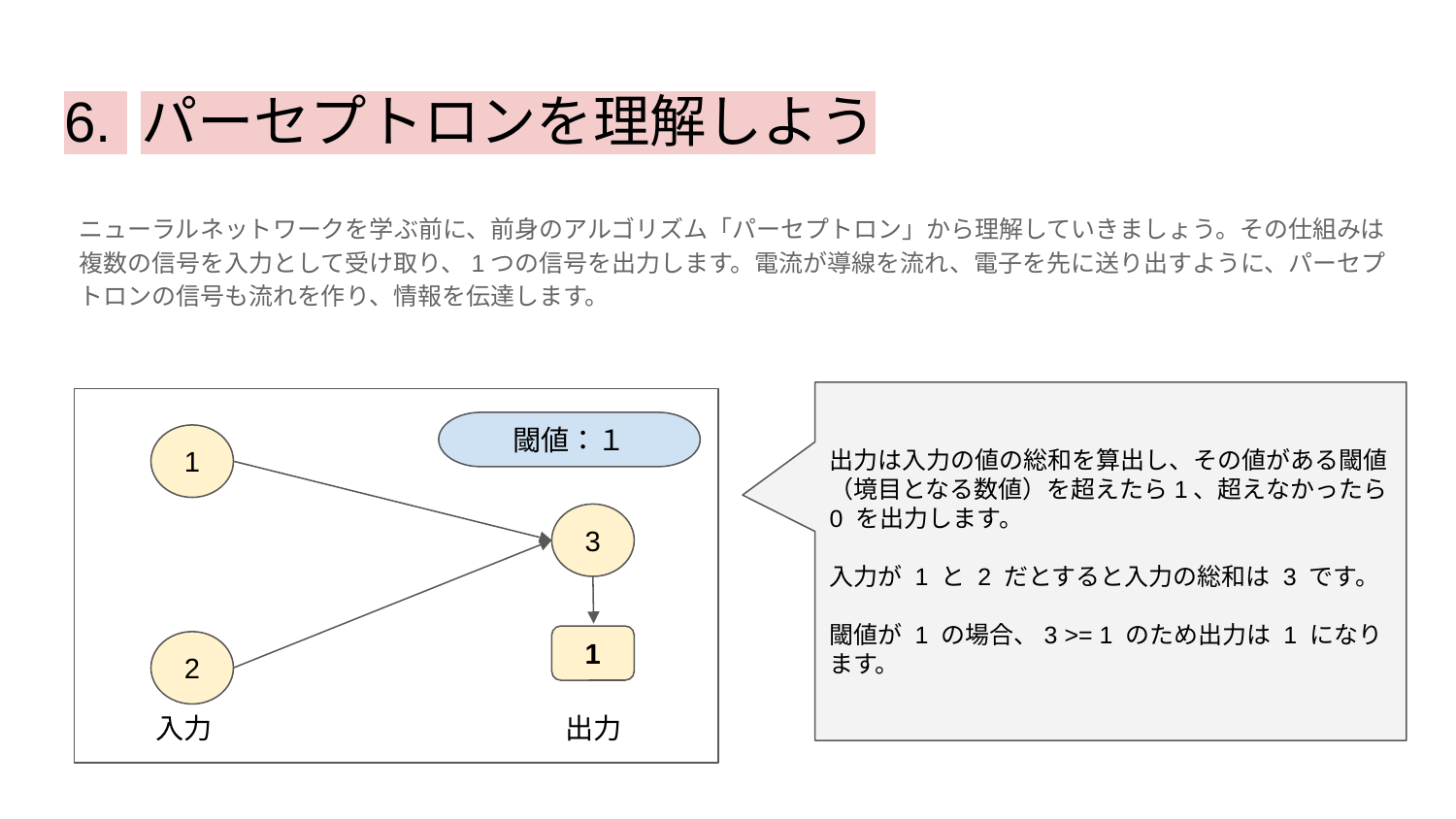

# 6. パーセプトロンを理解しよう

ニューラルネットワークを学ぶ前に、前身のアルゴリズム「パーセプトロン」から理解していきましょう。その仕組みは複数の信号を入力として受け取り、1つの信号を出力します。電流が導線を流れ、電子を先に送り出すように、パーセプトロンの信号も流れを作り、情報を伝達します。
出力は入力の値の総和を算出し、その値がある閾値（境目となる数値）を超えたら1、超えなかったら 0 を出力します。

入力が 1 と 2 だとすると入力の総和は 3 です。

閾値が 1 の場合、3 >= 1 のため出力は 1 になります。

閾値：１
1
3
1
2
入力
出力